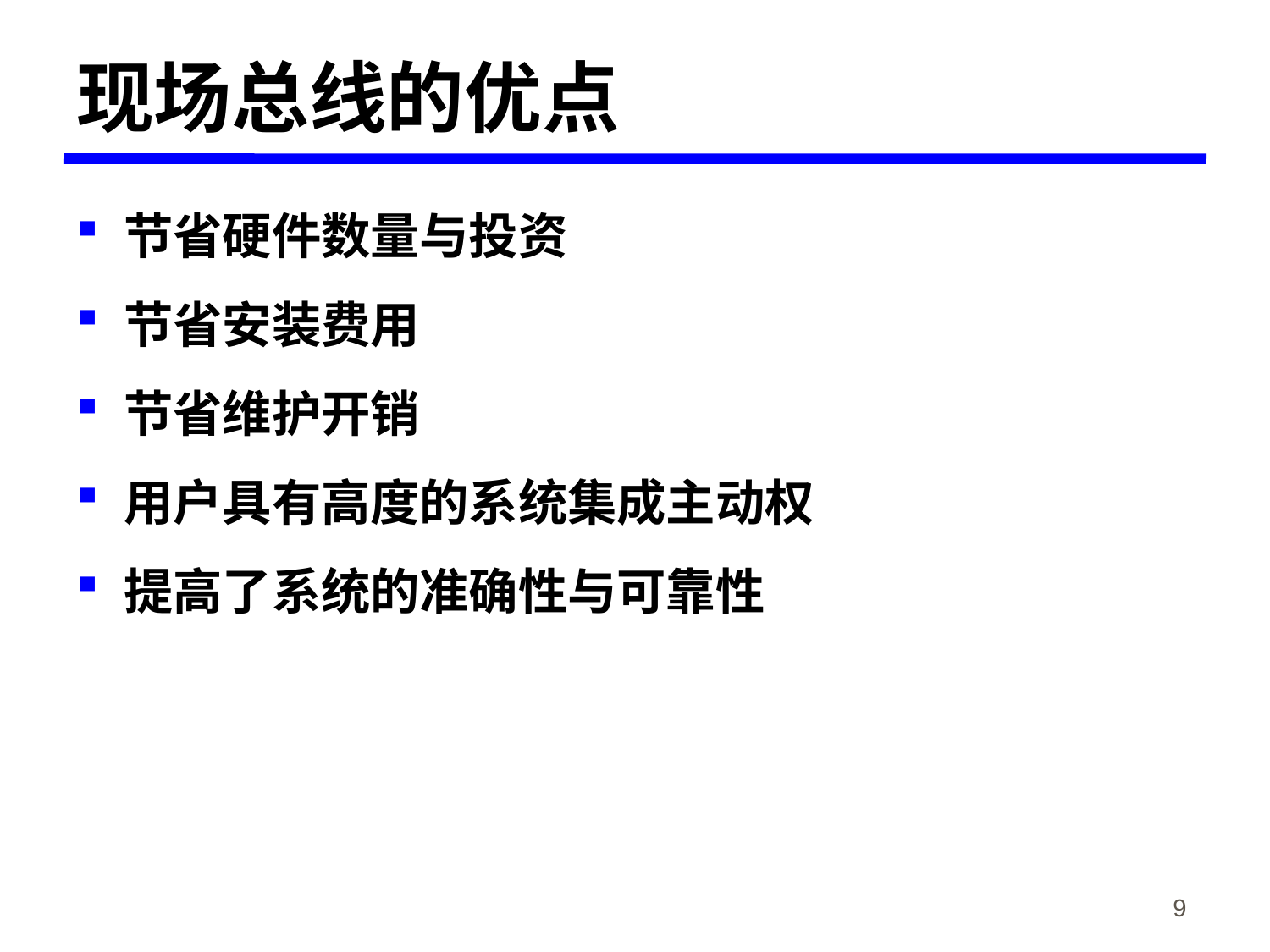

# 现场总线的优点
节省硬件数量与投资
节省安装费用
节省维护开销
用户具有高度的系统集成主动权
提高了系统的准确性与可靠性
《物联网概论》-韩毅刚
9